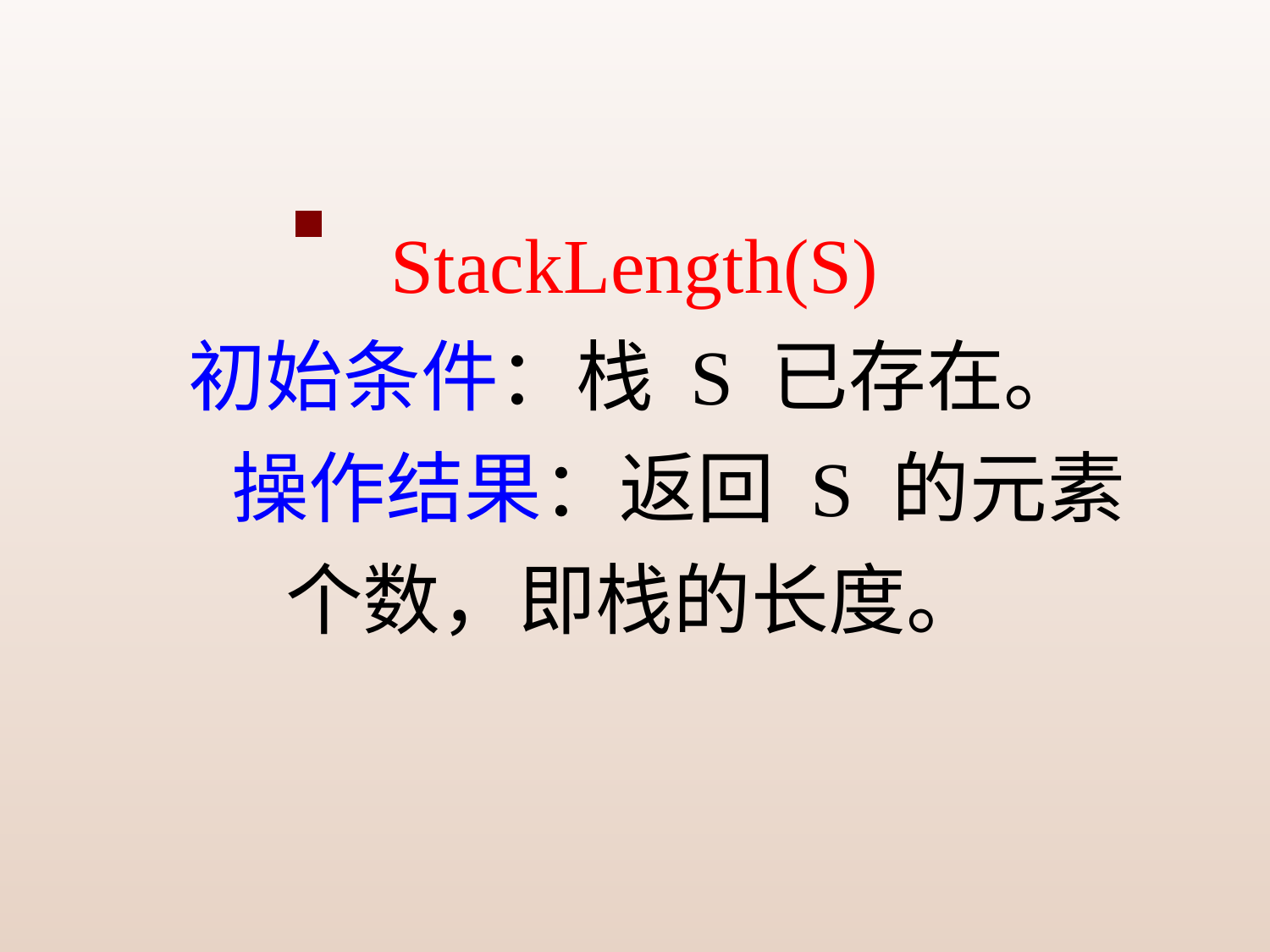

# StackLength(S) 初始条件：栈 S 已存在。 操作结果：返回 S 的元素个数，即栈的长度。